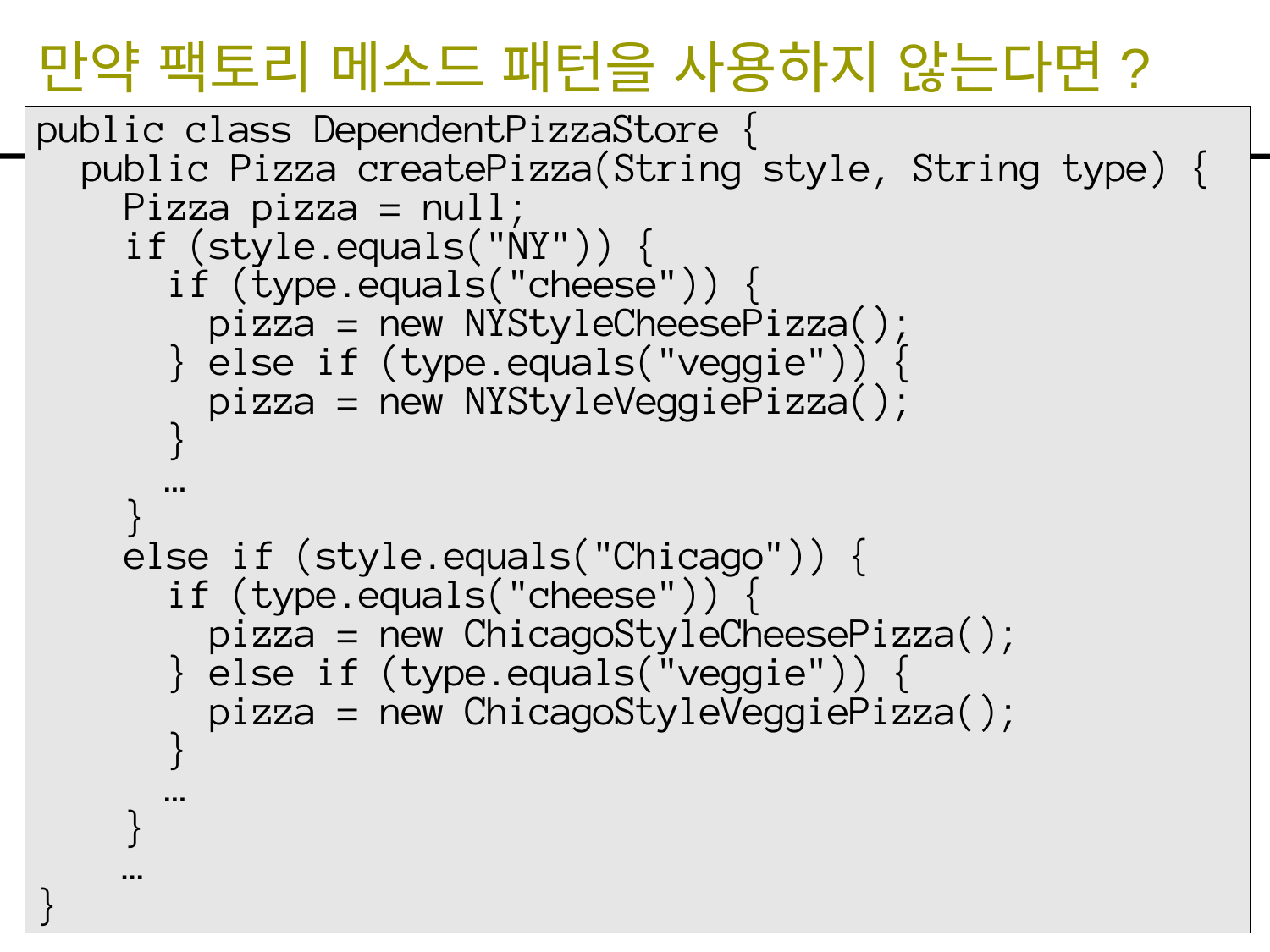

# 만약 팩토리 메소드 패턴을 사용하지 않는다면?
public class DependentPizzaStore {
  public Pizza createPizza(String style, String type) {
    Pizza pizza = null;
    if (style.equals("NY")) {
      if (type.equals("cheese")) {
        pizza = new NYStyleCheesePizza();
      } else if (type.equals("veggie")) {
        pizza = new NYStyleVeggiePizza();
      }
      …
    }
    else if (style.equals("Chicago")) {
      if (type.equals("cheese")) {
        pizza = new ChicagoStyleCheesePizza();
      } else if (type.equals("veggie")) {
        pizza = new ChicagoStyleVeggiePizza();
      }
      …
    }
    …
}